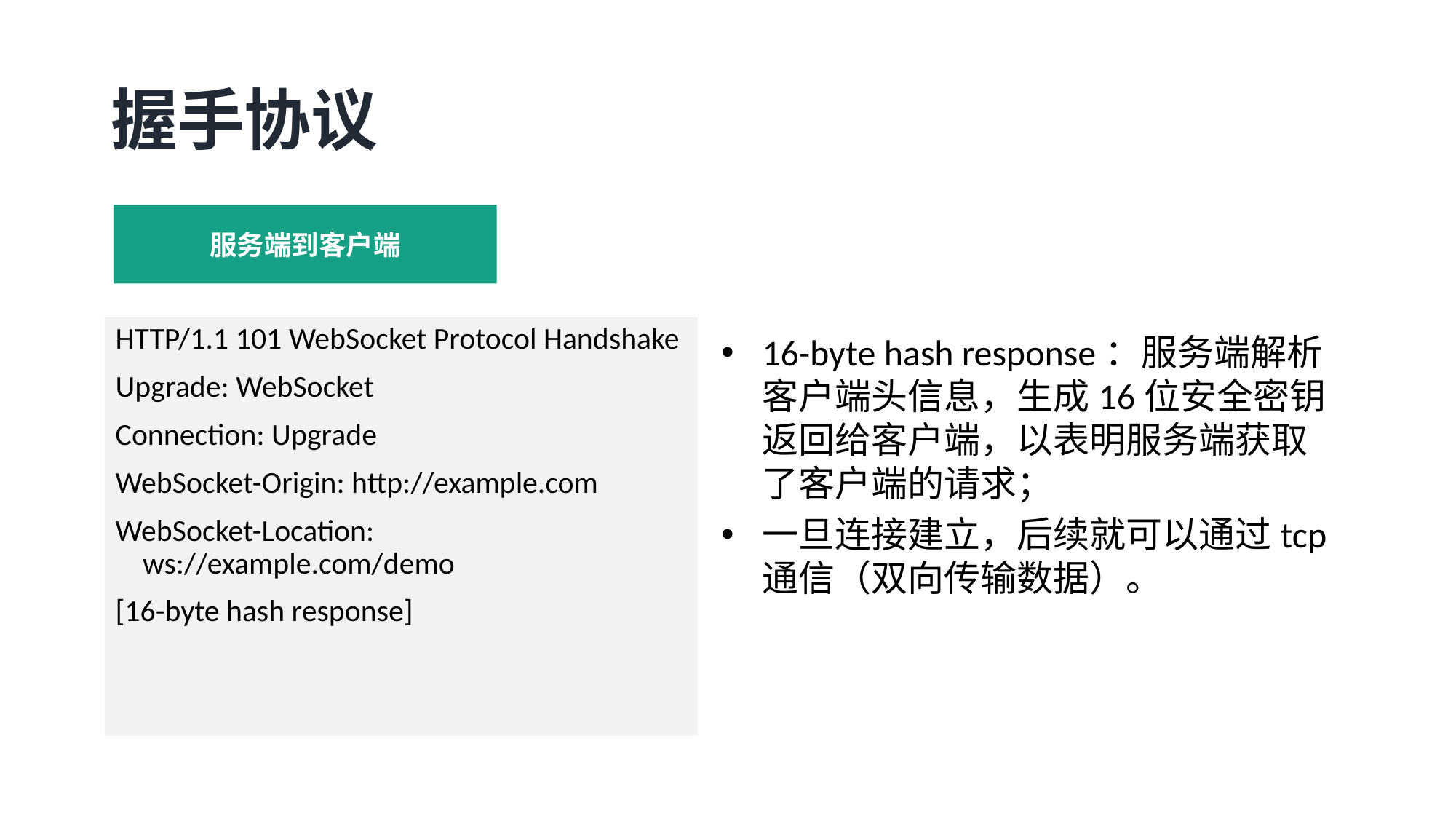

# 握手协议
服务端到客户端
HTTP/1.1 101 WebSocket Protocol Handshake
Upgrade: WebSocket
Connection: Upgrade
WebSocket-Origin: http://example.com
WebSocket-Location: ws://example.com/demo
[16-byte hash response]

16-byte hash response：服务端解析客户端头信息，生成16位安全密钥返回给客户端，以表明服务端获取了客户端的请求；
一旦连接建立，后续就可以通过tcp通信（双向传输数据）。